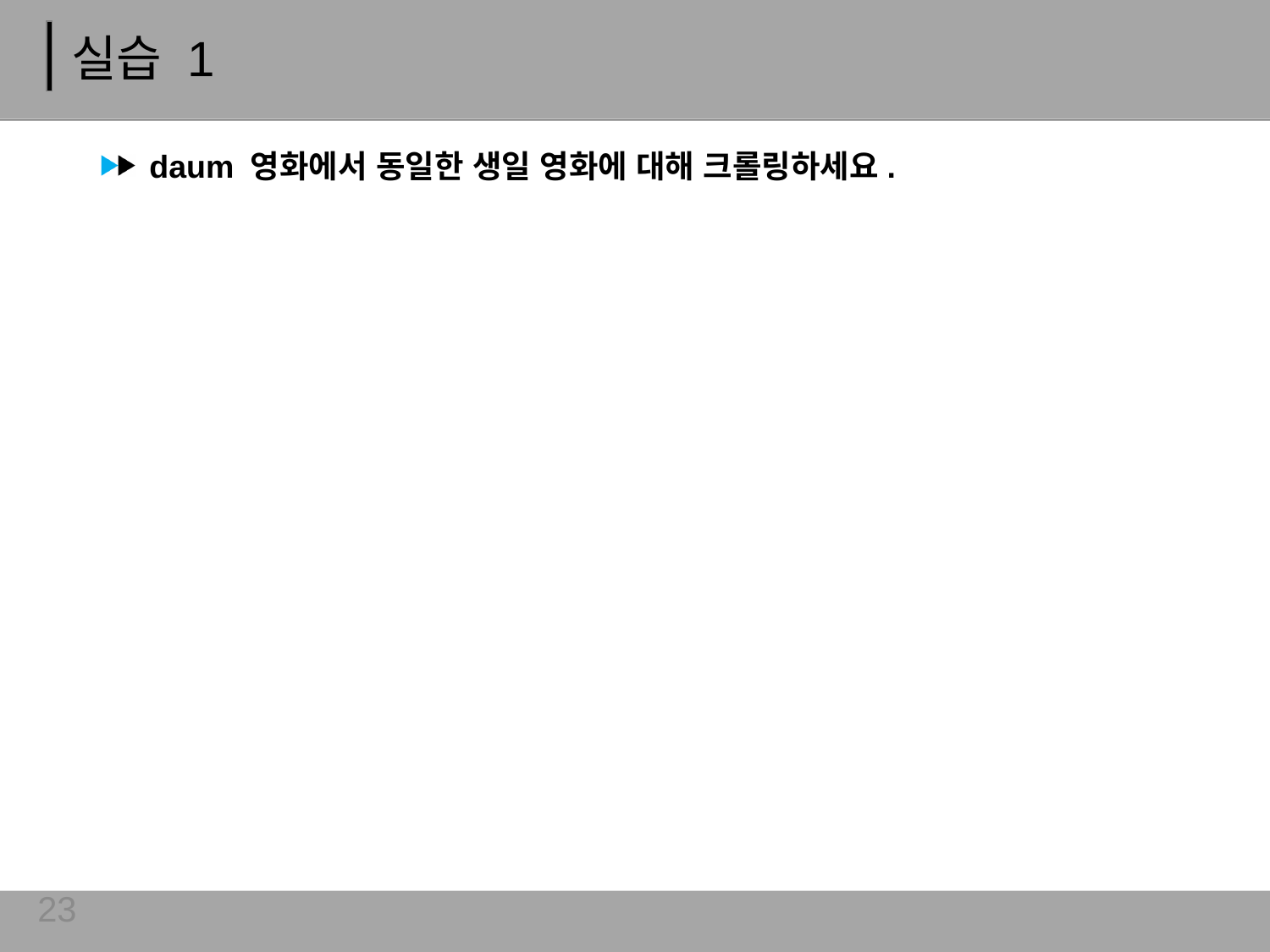

# 실습 1
daum 영화에서 동일한 생일 영화에 대해 크롤링하세요.

23